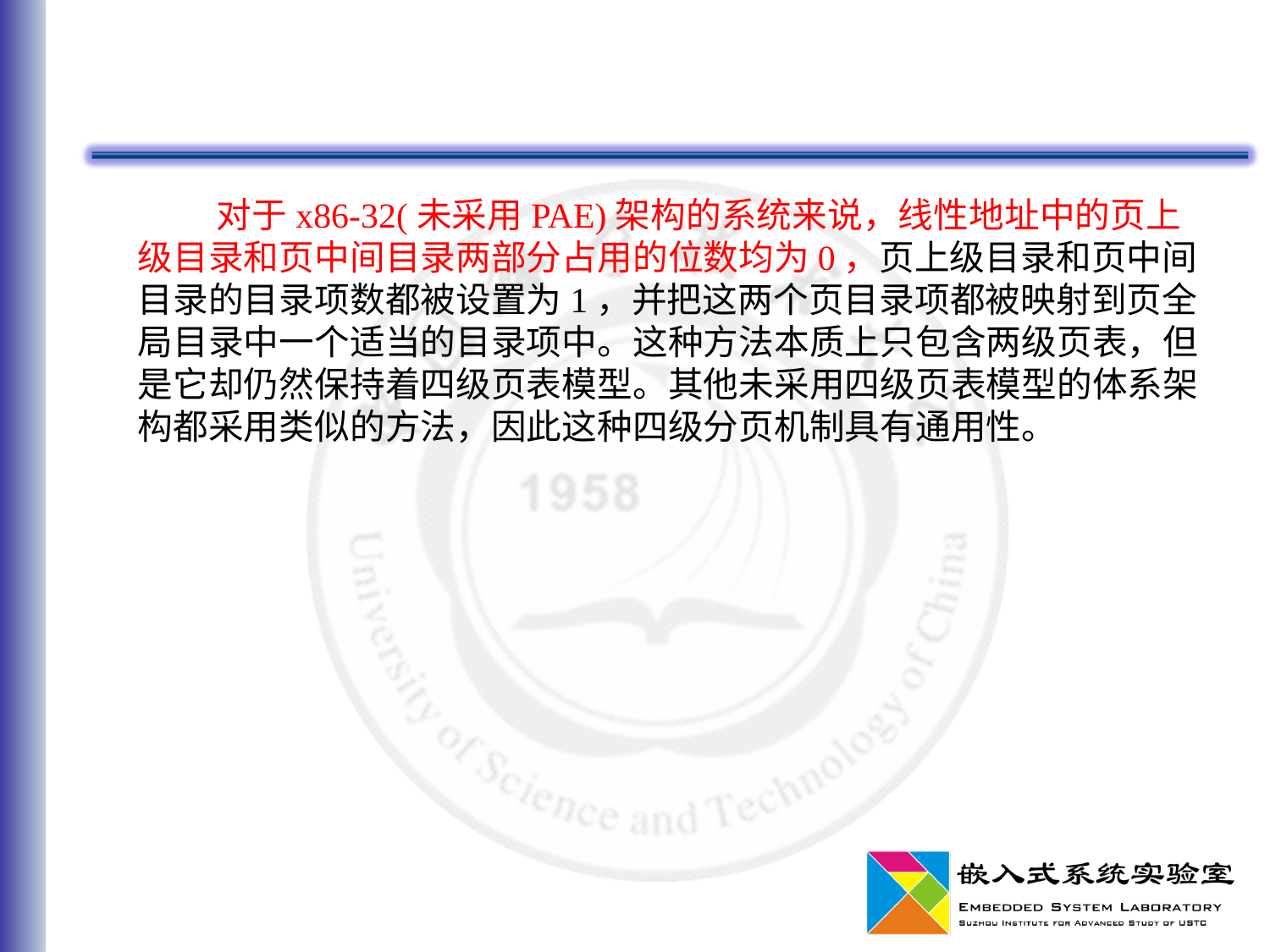

#
         对于x86-32(未采用PAE)架构的系统来说，线性地址中的页上级目录和页中间目录两部分占用的位数均为0，页上级目录和页中间目录的目录项数都被设置为1，并把这两个页目录项都被映射到页全局目录中一个适当的目录项中。这种方法本质上只包含两级页表，但是它却仍然保持着四级页表模型。其他未采用四级页表模型的体系架构都采用类似的方法，因此这种四级分页机制具有通用性。